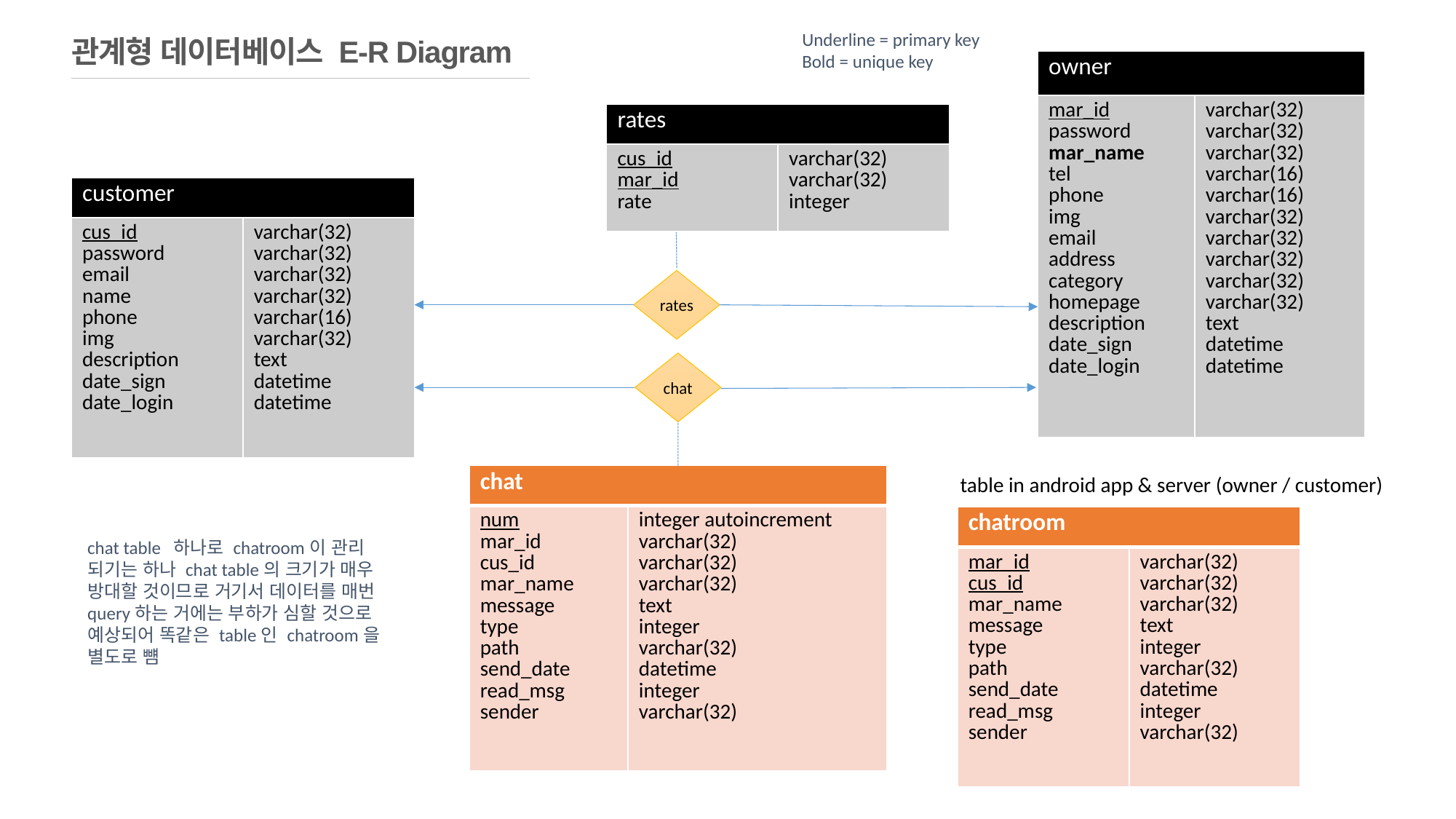

Underline = primary key
Bold = unique key
관계형 데이터베이스 E-R Diagram
| owner |  |
| --- | --- |
| mar\_id password mar\_name tel phone img email address category homepage description date\_sign date\_login | varchar(32) varchar(32) varchar(32) varchar(16) varchar(16) varchar(32) varchar(32) varchar(32) varchar(32) varchar(32) text datetime datetime |
| rates |  |
| --- | --- |
| cus\_id mar\_id rate | varchar(32) varchar(32) integer |
| customer |  |
| --- | --- |
| cus\_id password email name phone img description date\_sign date\_login | varchar(32) varchar(32) varchar(32) varchar(32) varchar(16) varchar(32) text datetime datetime |
rates
chat
| chat |  |
| --- | --- |
| num mar\_id cus\_id mar\_name message type path send\_date read\_msg sender | integer autoincrement varchar(32) varchar(32) varchar(32) text integer varchar(32) datetime integer varchar(32) |
table in android app & server (owner / customer)
| chatroom |  |
| --- | --- |
| mar\_id cus\_id mar\_name message type path send\_date read\_msg sender | varchar(32) varchar(32) varchar(32) text integer varchar(32) datetime integer varchar(32) |
chat table  하나로 chatroom이 관리 되기는 하나 chat table의 크기가 매우 방대할 것이므로 거기서 데이터를 매번 query하는 거에는 부하가 심할 것으로 예상되어 똑같은 table인 chatroom을 별도로 뻄